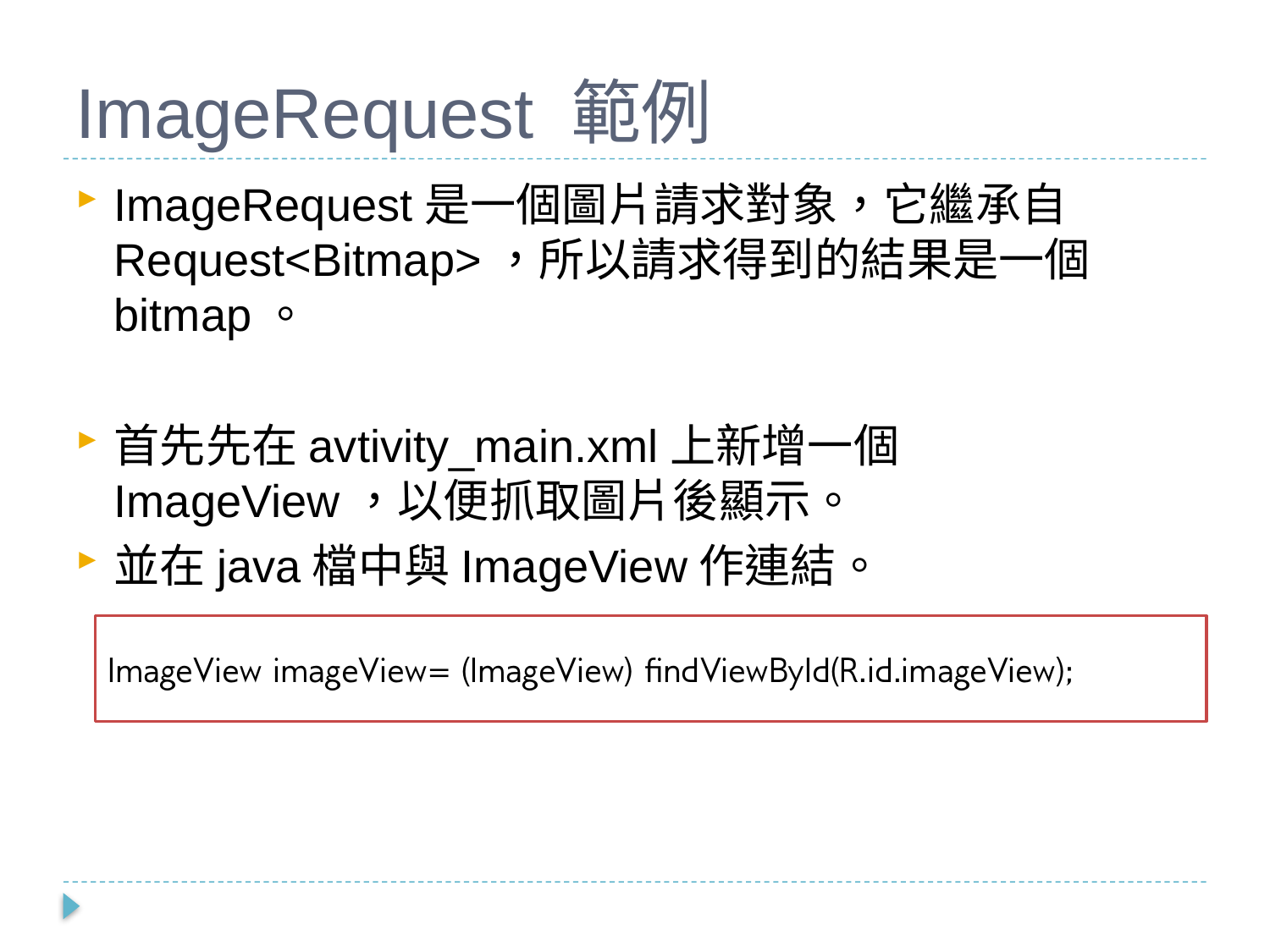

# ImageRequest 範例
ImageRequest是一個圖片請求對象，它繼承自Request<Bitmap>，所以請求得到的結果是一個bitmap。

首先先在avtivity_main.xml上新增一個ImageView，以便抓取圖片後顯示。
並在java檔中與ImageView作連結。

ImageView imageView= (ImageView) findViewById(R.id.imageView);